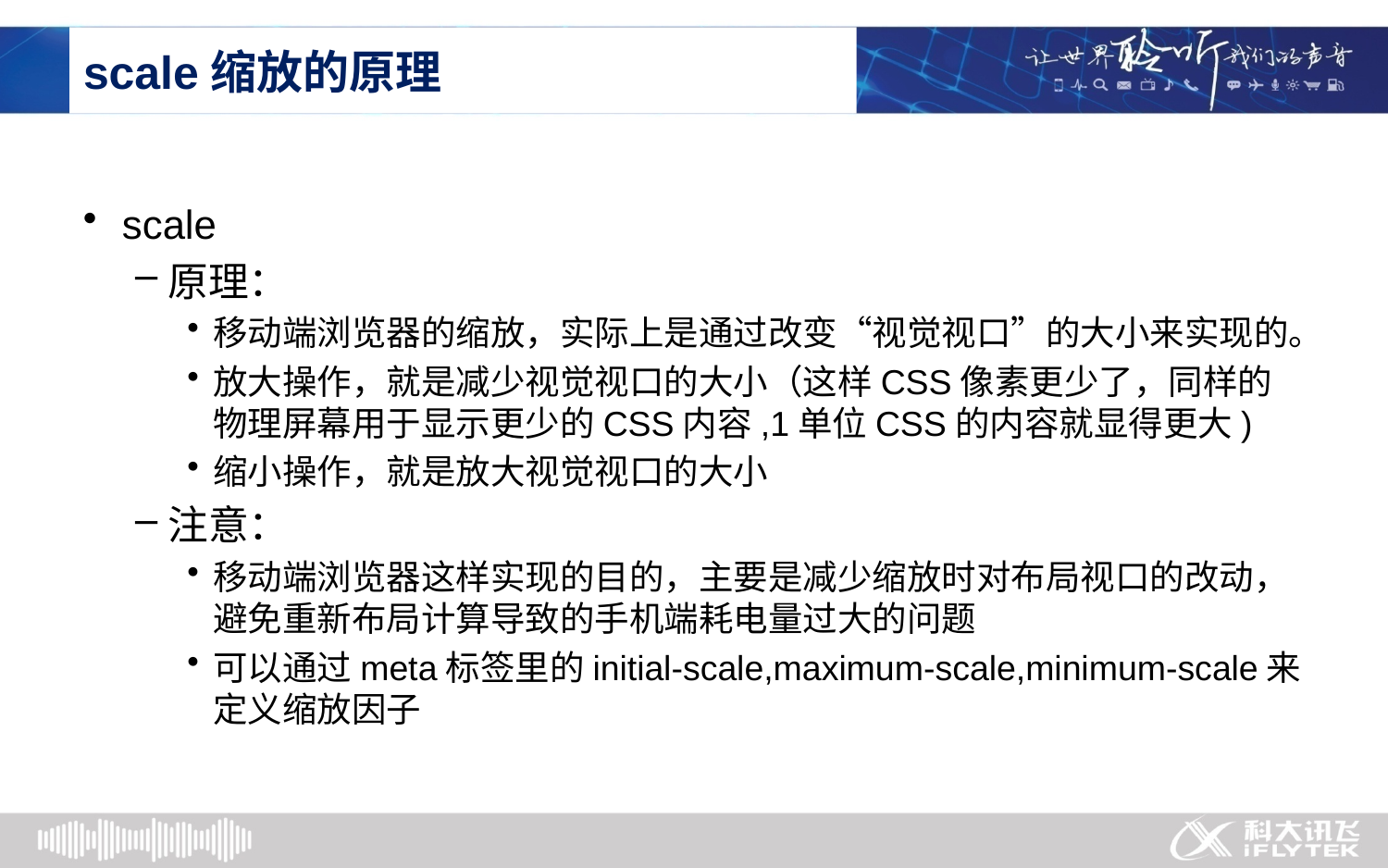

# scale缩放的原理

scale
原理：
移动端浏览器的缩放，实际上是通过改变“视觉视口”的大小来实现的。
放大操作，就是减少视觉视口的大小（这样CSS像素更少了，同样的物理屏幕用于显示更少的CSS内容,1单位CSS的内容就显得更大)
缩小操作，就是放大视觉视口的大小
注意：
移动端浏览器这样实现的目的，主要是减少缩放时对布局视口的改动，避免重新布局计算导致的手机端耗电量过大的问题
可以通过meta标签里的initial-scale,maximum-scale,minimum-scale来定义缩放因子